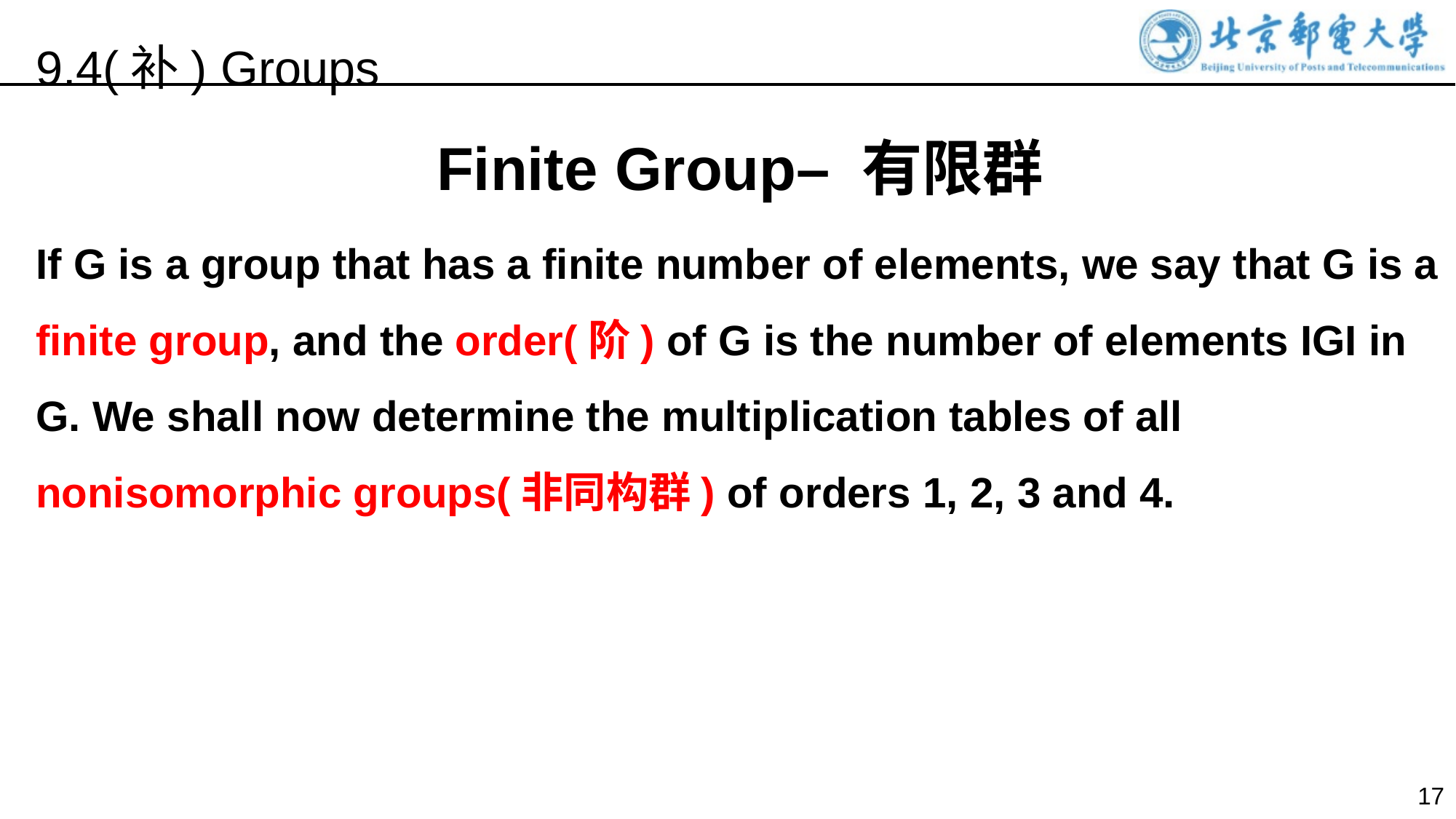

9.4(补) Groups
Finite Group– 有限群
If G is a group that has a finite number of elements, we say that G is a finite group, and the order(阶) of G is the number of elements IGI in G. We shall now determine the multiplication tables of all nonisomorphic groups(非同构群) of orders 1, 2, 3 and 4.